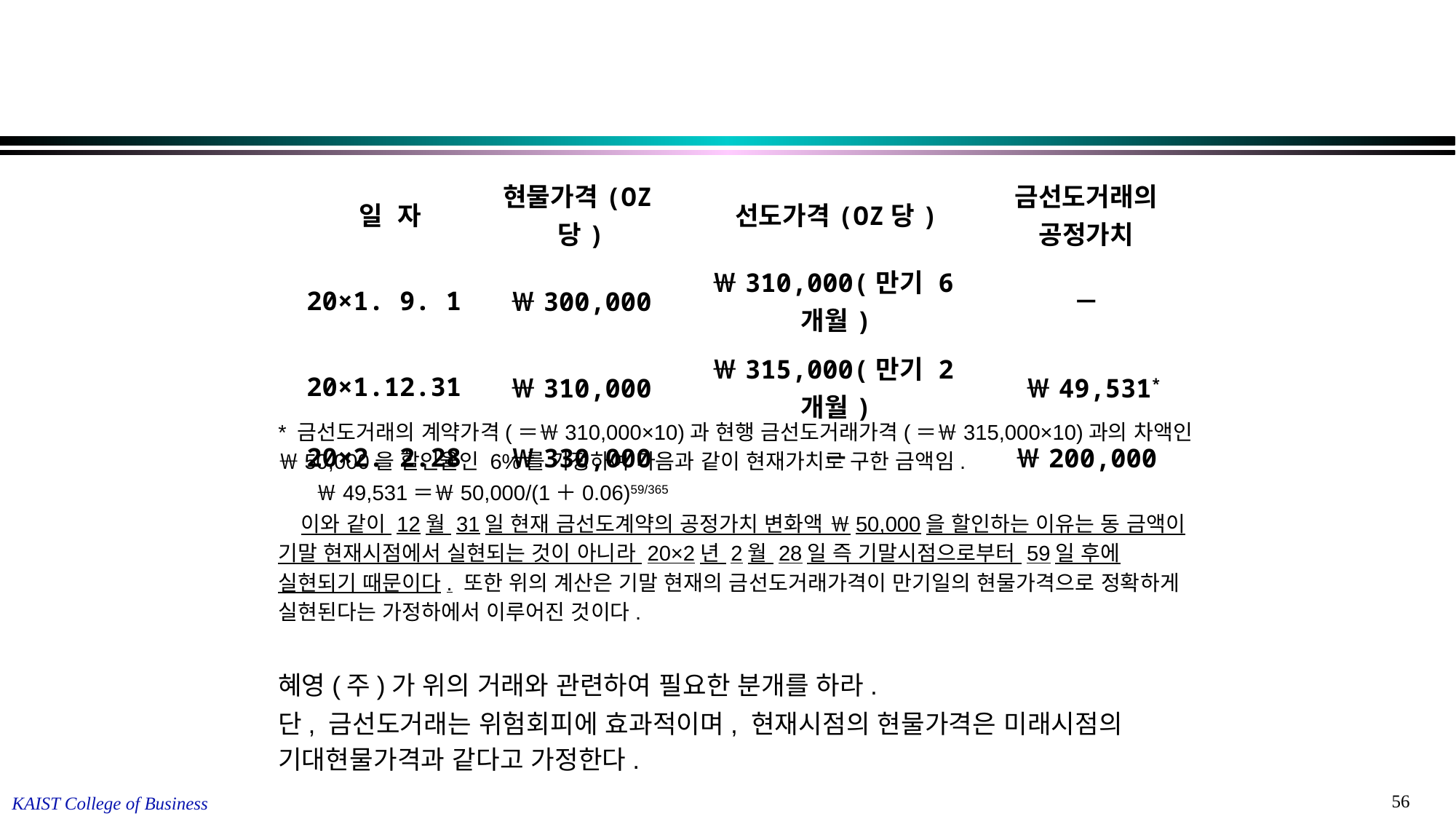

| 일  자 | 현물가격(OZ당) | 선도가격(OZ당) | 금선도거래의 공정가치 |
| --- | --- | --- | --- |
| 20×1. 9. 1 | ￦300,000 | ￦310,000(만기 6개월) | － |
| 20×1.12.31 | ￦310,000 | ￦315,000(만기 2개월) | ￦49,531\* |
| 20×2. 2.28 | ￦330,000 | － | ￦200,000 |

* 금선도거래의 계약가격(＝￦310,000×10)과 현행 금선도거래가격(＝￦315,000×10)과의 차액인 ￦50,000을 할인율인 6%를 가정하여 다음과 같이 현재가치로 구한 금액임.
       ￦49,531＝￦50,000/(1＋0.06)59/365
   이와 같이 12월 31일 현재 금선도계약의 공정가치 변화액 ￦50,000을 할인하는 이유는 동 금액이 기말 현재시점에서 실현되는 것이 아니라 20×2년 2월 28일 즉 기말시점으로부터 59일 후에 실현되기 때문이다. 또한 위의 계산은 기말 현재의 금선도거래가격이 만기일의 현물가격으로 정확하게 실현된다는 가정하에서 이루어진 것이다.

혜영(주)가 위의 거래와 관련하여 필요한 분개를 하라.
단, 금선도거래는 위험회피에 효과적이며, 현재시점의 현물가격은 미래시점의 기대현물가격과 같다고 가정한다.